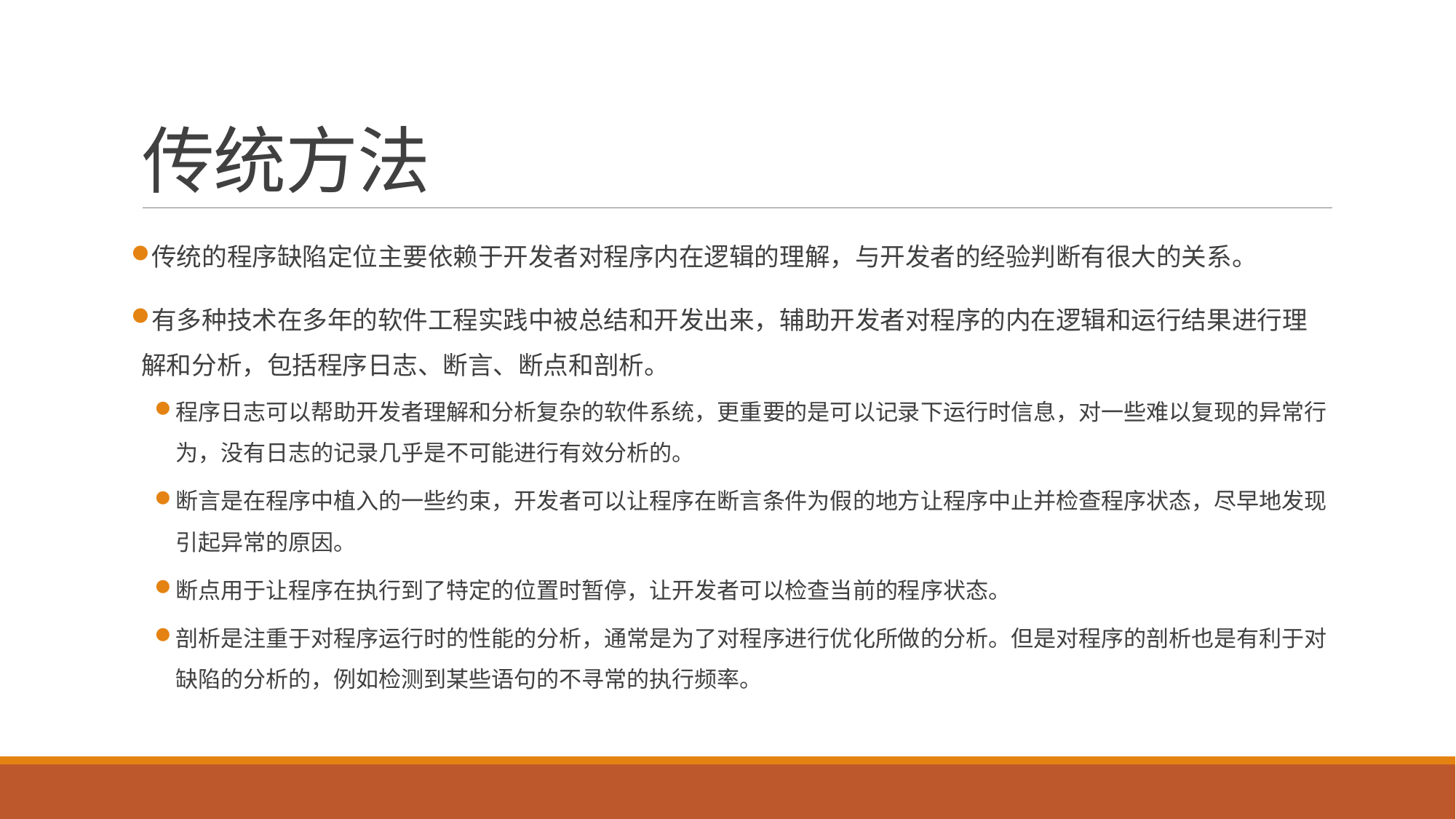

# 传统方法
传统的程序缺陷定位主要依赖于开发者对程序内在逻辑的理解，与开发者的经验判断有很大的关系。
有多种技术在多年的软件工程实践中被总结和开发出来，辅助开发者对程序的内在逻辑和运行结果进行理解和分析，包括程序日志、断言、断点和剖析。
程序日志可以帮助开发者理解和分析复杂的软件系统，更重要的是可以记录下运行时信息，对一些难以复现的异常行为，没有日志的记录几乎是不可能进行有效分析的。
断言是在程序中植入的一些约束，开发者可以让程序在断言条件为假的地方让程序中止并检查程序状态，尽早地发现引起异常的原因。
断点用于让程序在执行到了特定的位置时暂停，让开发者可以检查当前的程序状态。
剖析是注重于对程序运行时的性能的分析，通常是为了对程序进行优化所做的分析。但是对程序的剖析也是有利于对缺陷的分析的，例如检测到某些语句的不寻常的执行频率。